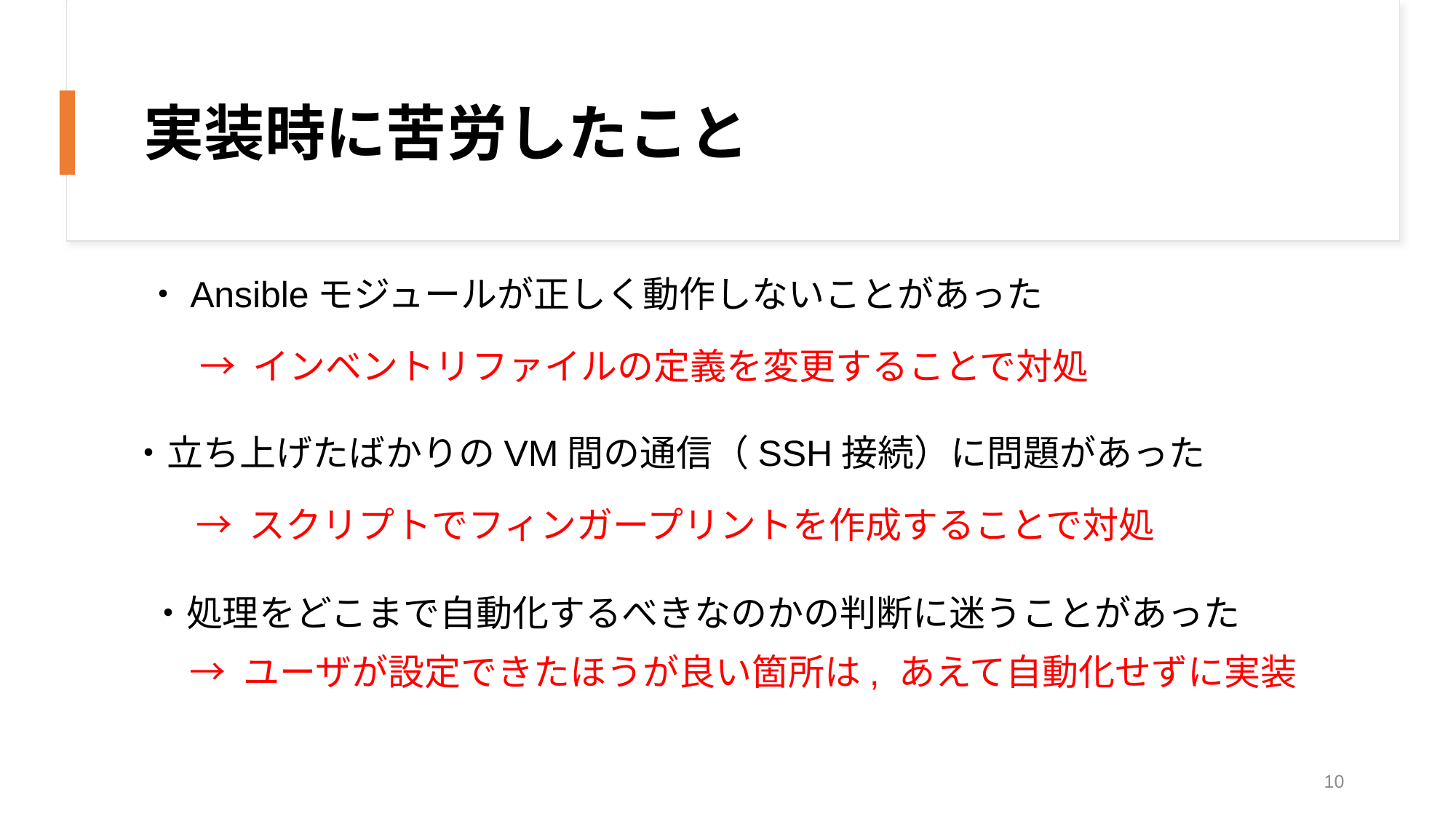

# 実装時に苦労したこと

・Ansibleモジュールが正しく動作しないことがあった

→ インベントリファイルの定義を変更することで対処

・立ち上げたばかりのVM間の通信（SSH接続）に問題があった

→ スクリプトでフィンガープリントを作成することで対処

・処理をどこまで自動化するべきなのかの判断に迷うことがあった

→ ユーザが設定できたほうが良い箇所は, あえて自動化せずに実装
10